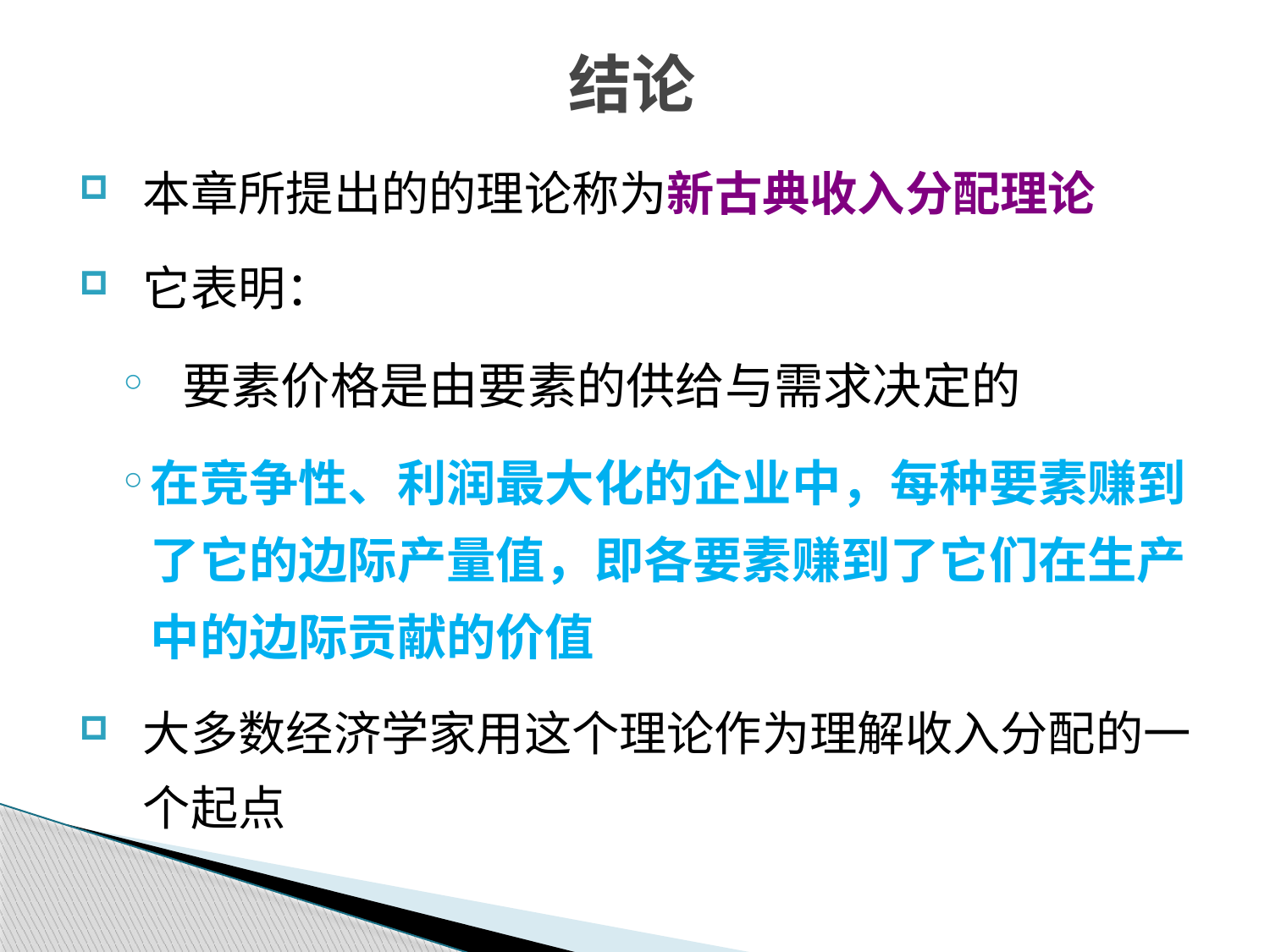

结论
本章所提出的的理论称为新古典收入分配理论
它表明：
要素价格是由要素的供给与需求决定的
在竞争性、利润最大化的企业中，每种要素赚到了它的边际产量值，即各要素赚到了它们在生产中的边际贡献的价值
大多数经济学家用这个理论作为理解收入分配的一个起点